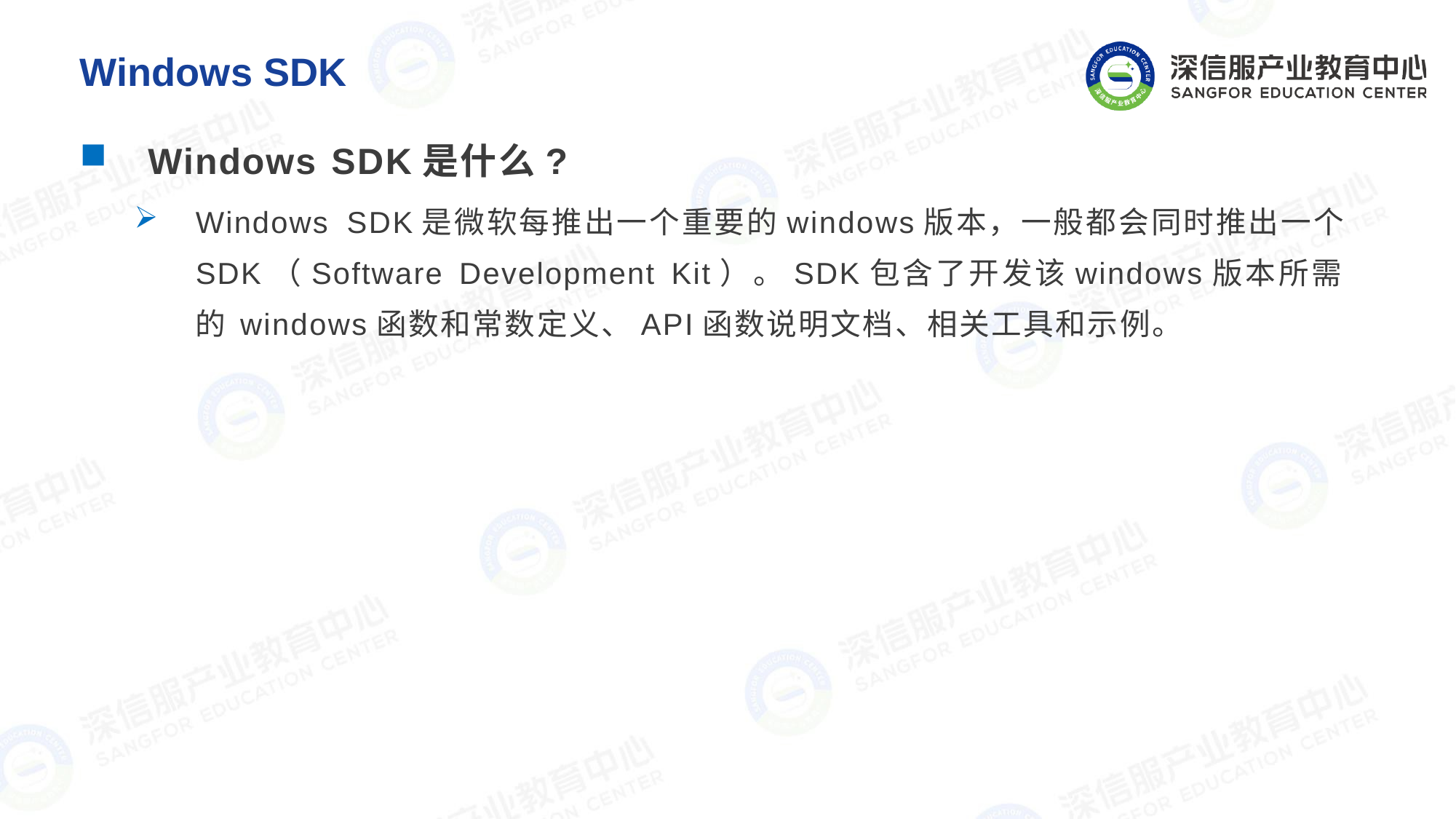

# Windows SDK
Windows SDK是什么?
Windows SDK是微软每推出一个重要的windows版本，一般都会同时推出一个 SDK（Software Development Kit）。SDK包含了开发该windows版本所需的 windows函数和常数定义、API函数说明文档、相关工具和示例。